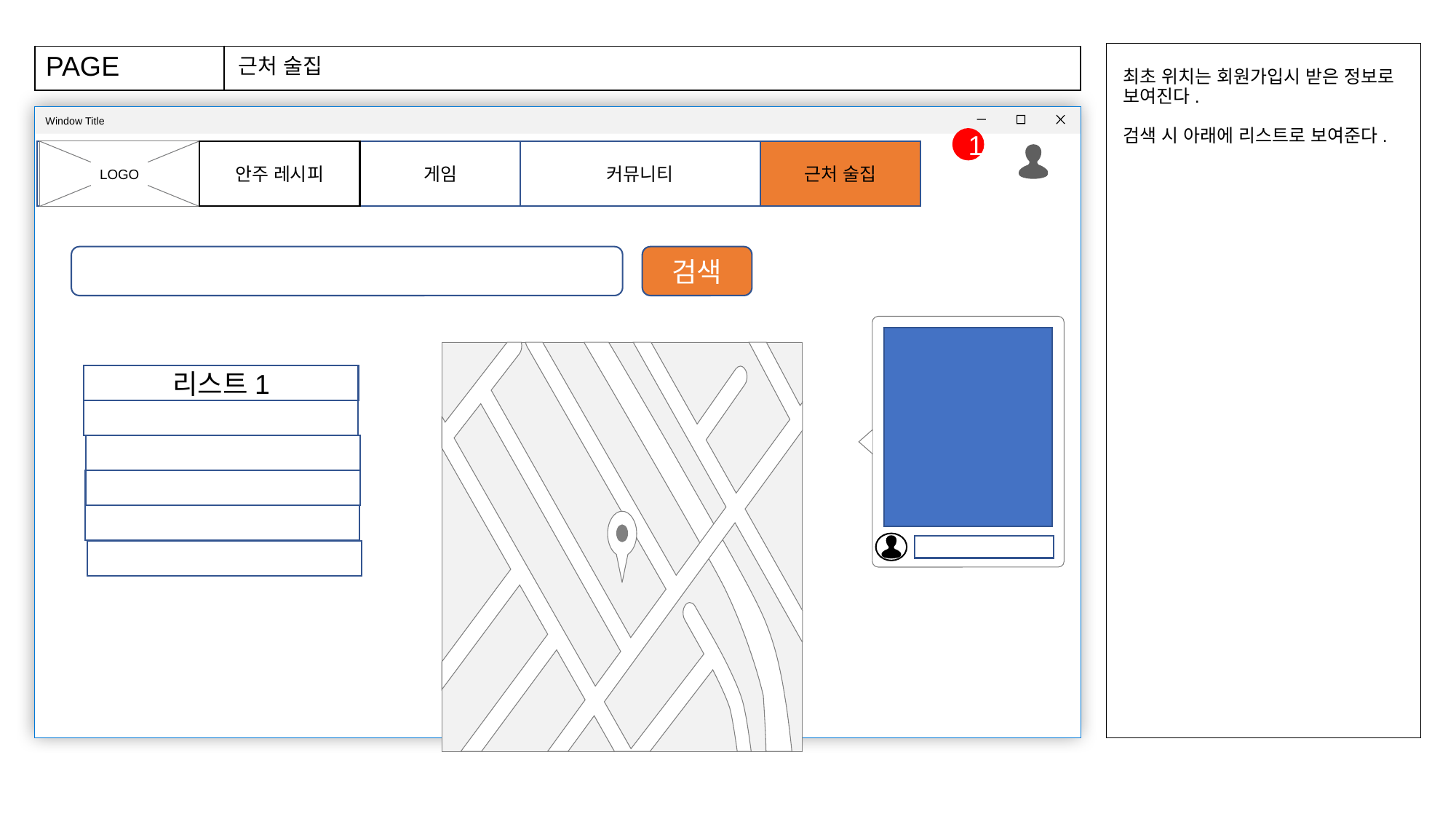

근처 술집
최초 위치는 회원가입시 받은 정보로 보여진다.
검색 시 아래에 리스트로 보여준다.
1
홈
공지사항
보드게임 소개
커뮤니티
커뮤니티
근처 보드게임카페 찾기
근처 술집

LOGO
안주 레시피
게임
커뮤니티

검색

리스트1